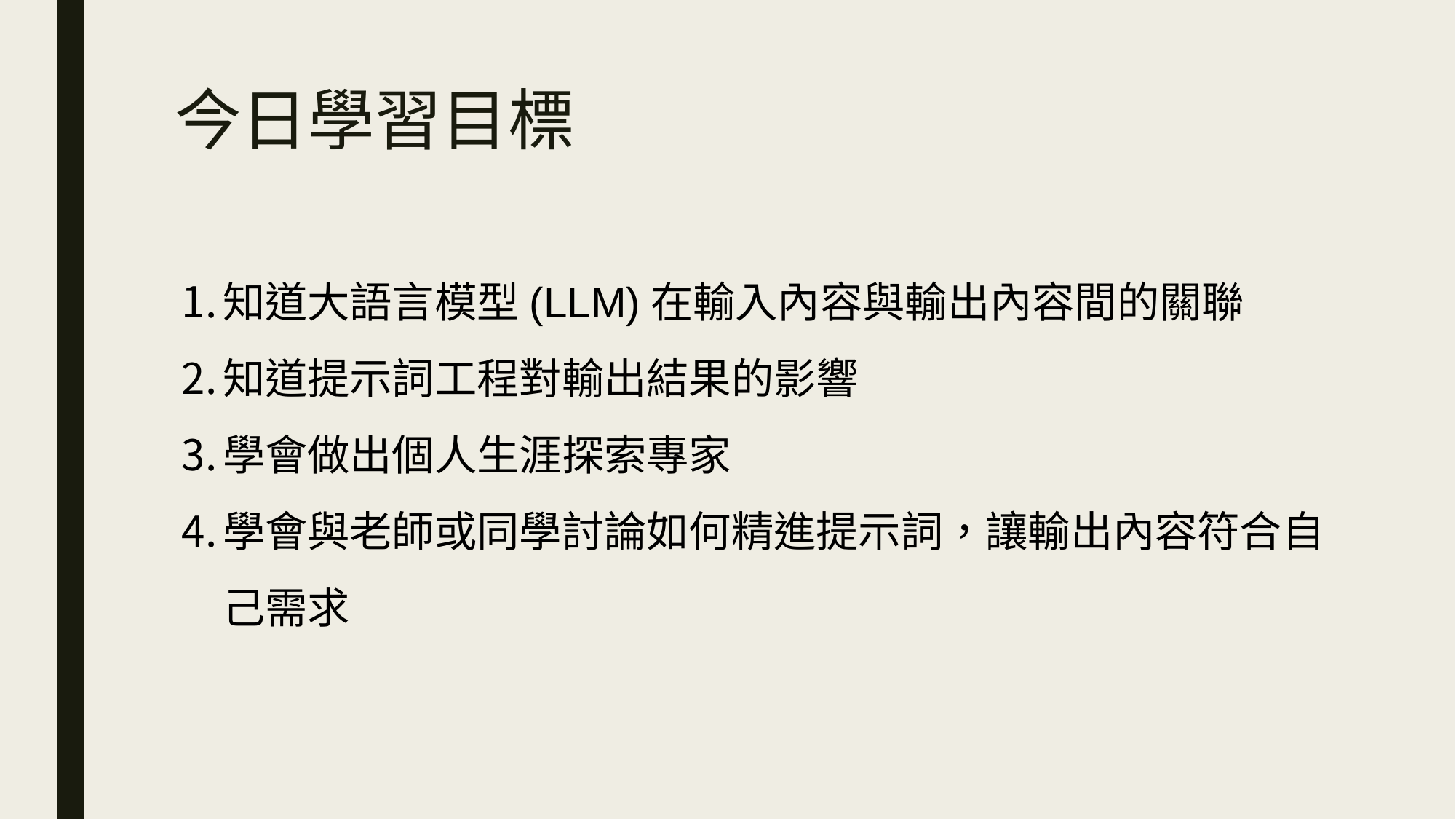

# 今日學習目標
知道大語言模型(LLM)在輸入內容與輸出內容間的關聯
知道提示詞工程對輸出結果的影響
學會做出個人生涯探索專家
學會與老師或同學討論如何精進提示詞，讓輸出內容符合自己需求